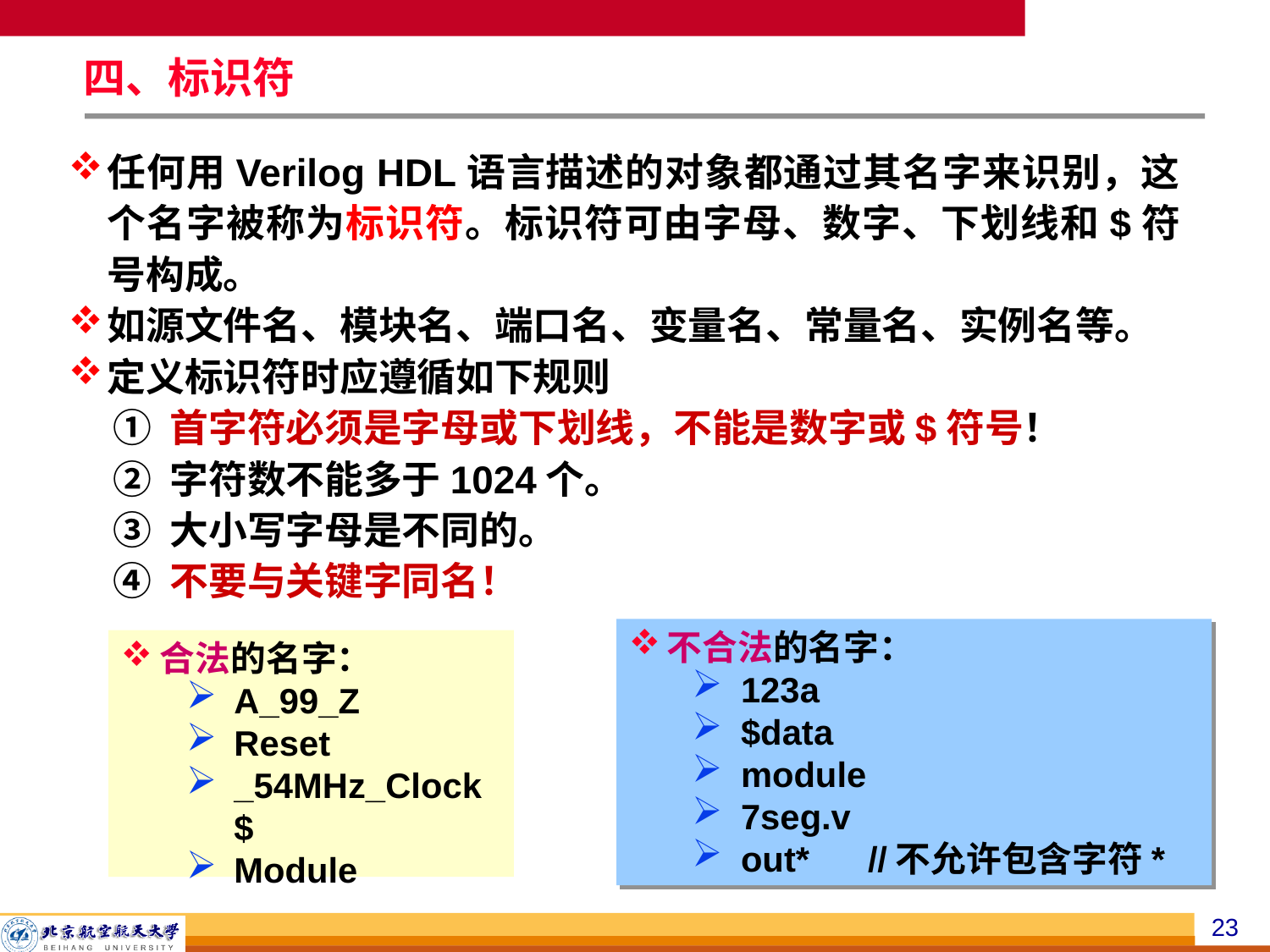

# 四、标识符

任何用Verilog HDL语言描述的对象都通过其名字来识别，这个名字被称为标识符。标识符可由字母、数字、下划线和$符号构成。
如源文件名、模块名、端口名、变量名、常量名、实例名等。
定义标识符时应遵循如下规则
     ① 首字符必须是字母或下划线，不能是数字或$符号！
     ② 字符数不能多于1024个。
     ③ 大小写字母是不同的。
     ④ 不要与关键字同名！
不合法的名字：
123a
$data
module
7seg.v
out*	//不允许包含字符*
合法的名字：
A_99_Z
Reset
_54MHz_Clock$
Module